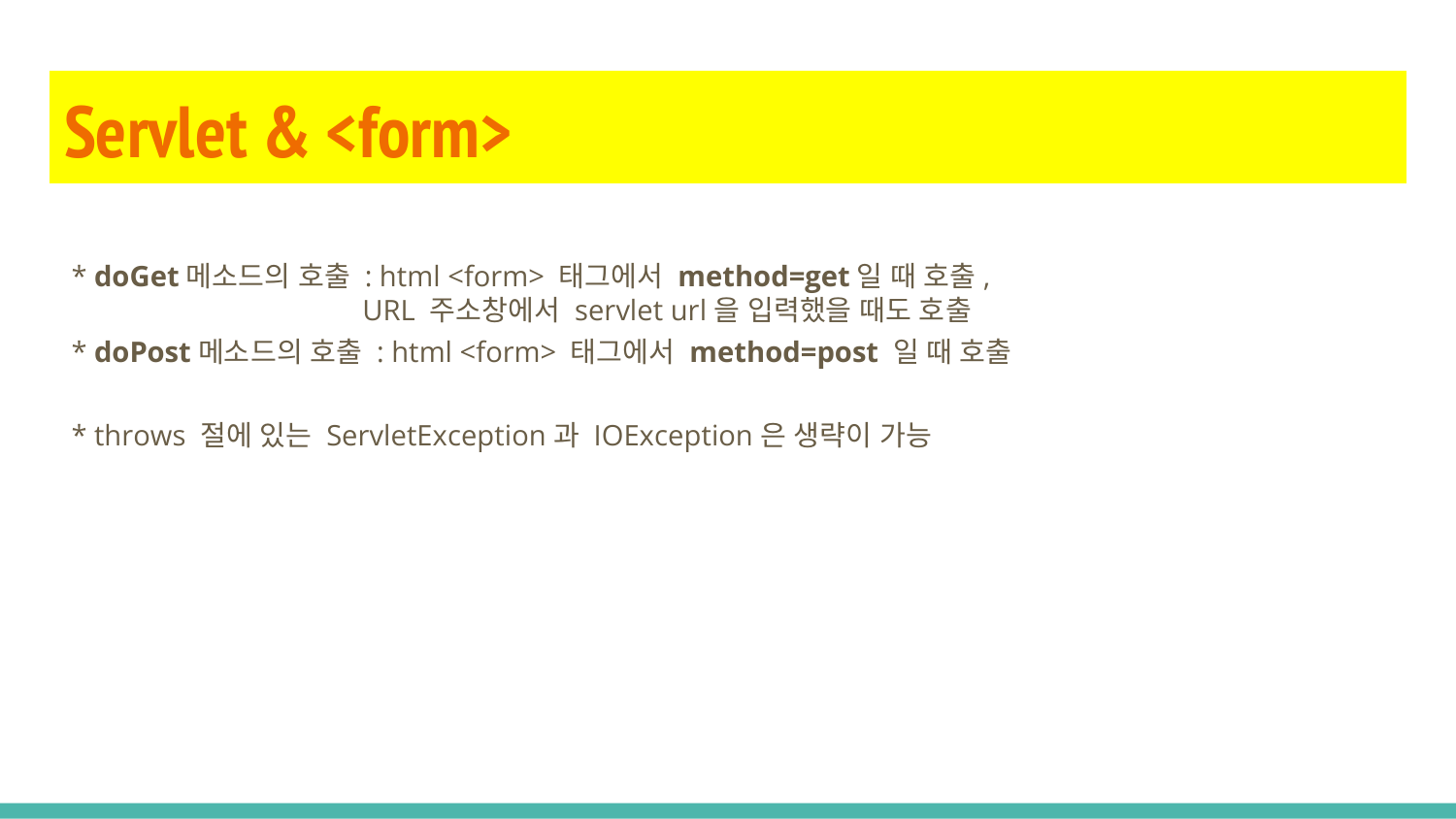

# Servlet & <form>

 * doGet메소드의 호출 : html <form> 태그에서 method=get일 때 호출,
                                         URL 주소창에서 servlet url을 입력했을 때도 호출
 * doPost메소드의 호출 : html <form> 태그에서 method=post 일 때 호출

 * throws 절에 있는 ServletException과 IOException은 생략이 가능